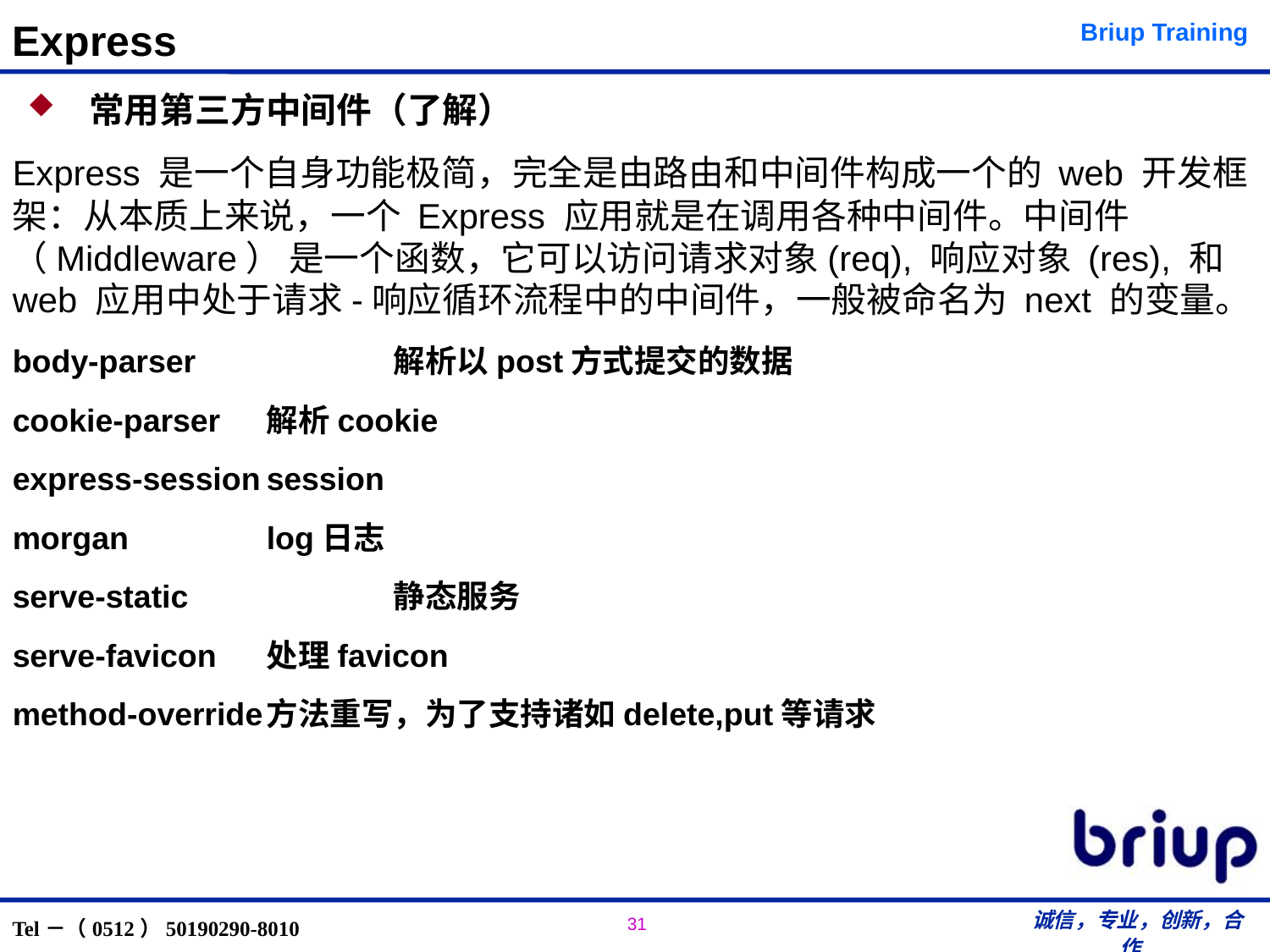

# Express
 常用第三方中间件（了解）
Express 是一个自身功能极简，完全是由路由和中间件构成一个的 web 开发框架：从本质上来说，一个 Express 应用就是在调用各种中间件。中间件（Middleware） 是一个函数，它可以访问请求对象(req), 响应对象 (res), 和 web 应用中处于请求-响应循环流程中的中间件，一般被命名为 next 的变量。
body-parser		解析以post方式提交的数据
cookie-parser	解析cookie
express-session	session
morgan		log日志
serve-static		静态服务
serve-favicon	处理favicon
method-override	方法重写，为了支持诸如delete,put等请求